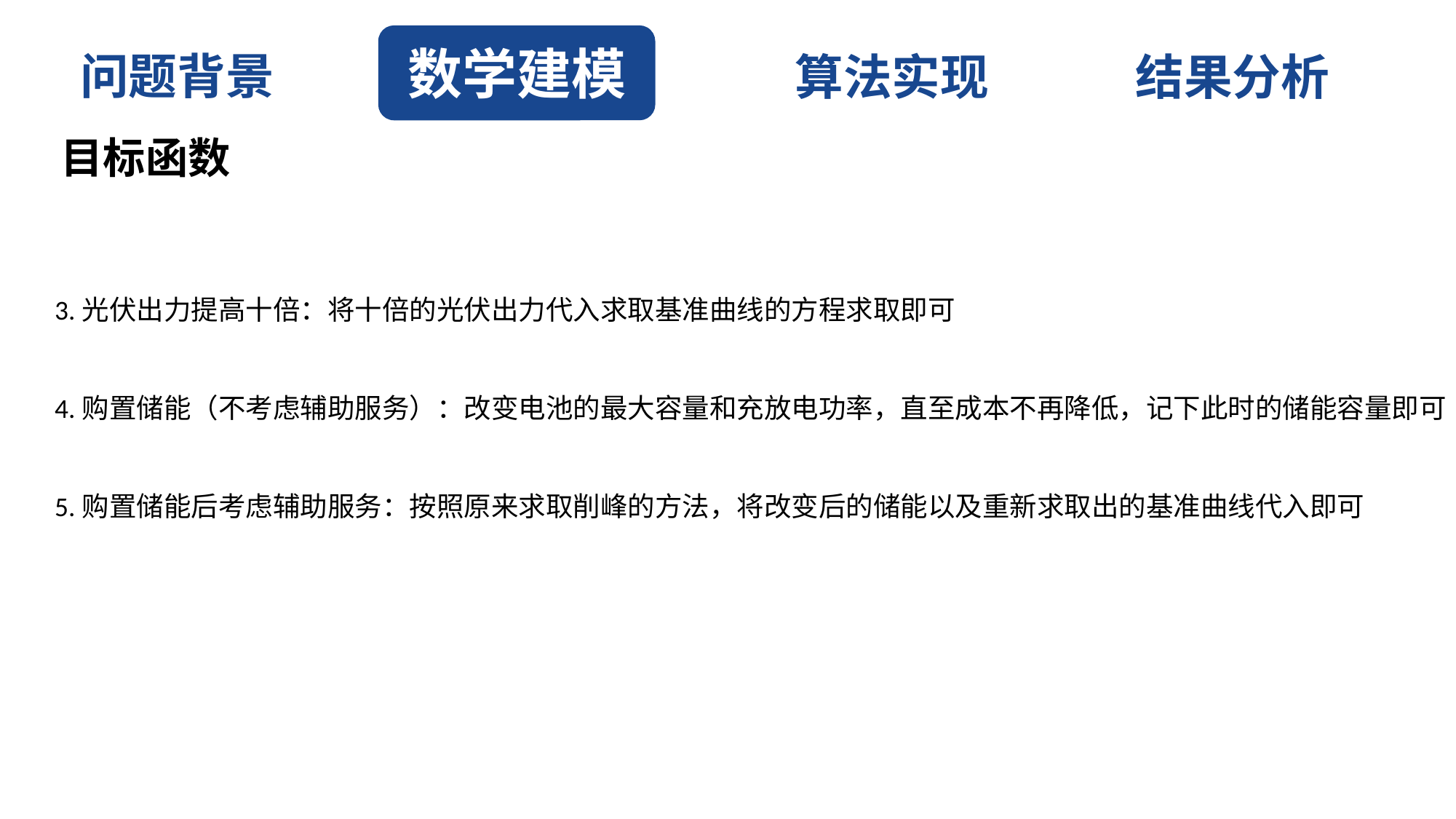

数学建模
问题背景
算法实现
结果分析
目标函数
3.光伏出力提高十倍：将十倍的光伏出力代入求取基准曲线的方程求取即可

4.购置储能（不考虑辅助服务）：改变电池的最大容量和充放电功率，直至成本不再降低，记下此时的储能容量即可

5.购置储能后考虑辅助服务：按照原来求取削峰的方法，将改变后的储能以及重新求取出的基准曲线代入即可